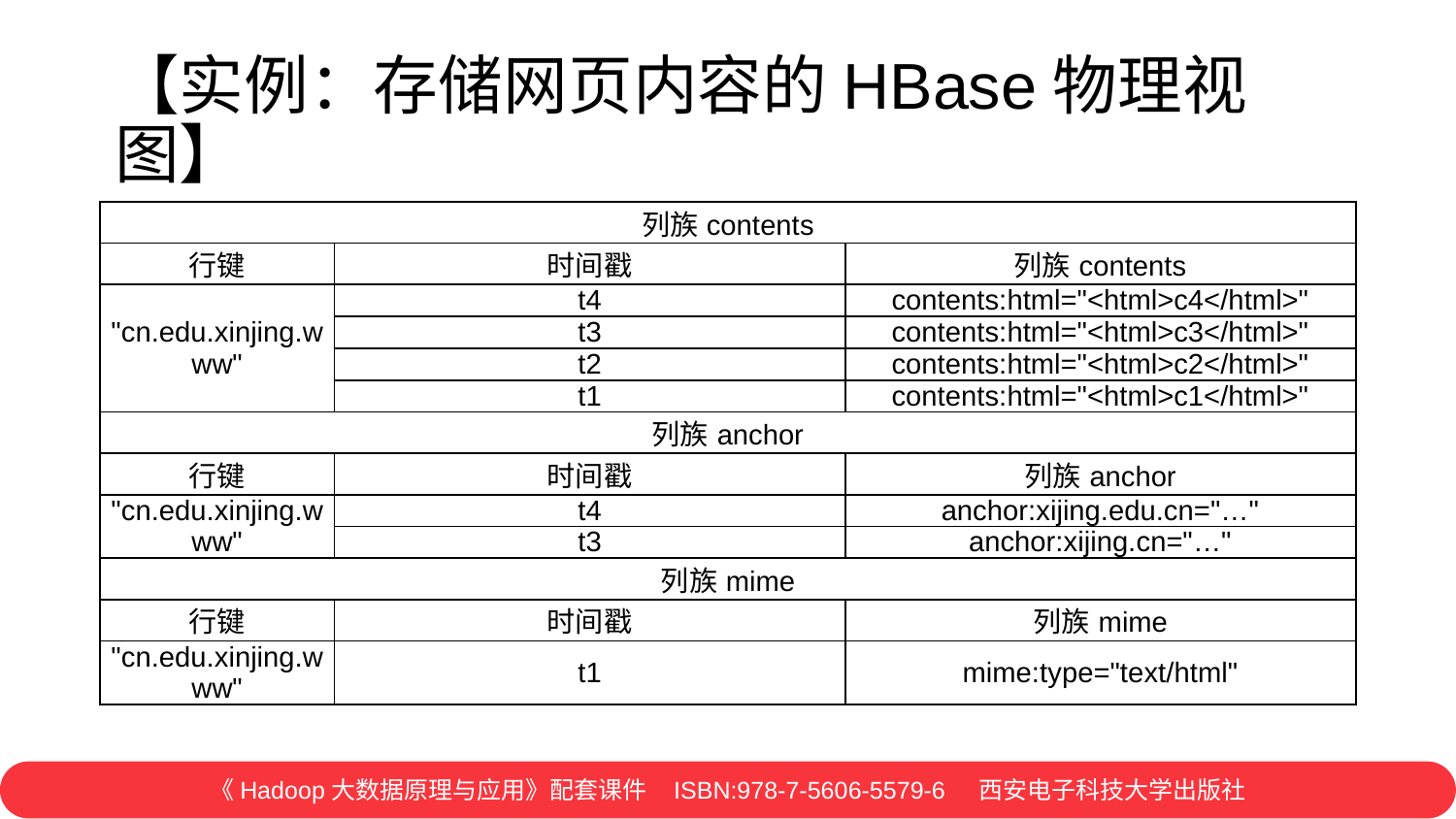

# 【实例：存储网页内容的HBase物理视图】
| 列族contents |  |  |
| --- | --- | --- |
| 行键 | 时间戳 | 列族contents |
| "cn.edu.xinjing.www" | t4 | contents:html="<html>c4</html>" |
|  | t3 | contents:html="<html>c3</html>" |
|  | t2 | contents:html="<html>c2</html>" |
|  | t1 | contents:html="<html>c1</html>" |
| 列族anchor |  |  |
| 行键 | 时间戳 | 列族anchor |
| "cn.edu.xinjing.www" | t4 | anchor:xijing.edu.cn="…" |
|  | t3 | anchor:xijing.cn="…" |
| 列族mime |  |  |
| 行键 | 时间戳 | 列族mime |
| "cn.edu.xinjing.www" | t1 | mime:type="text/html" |